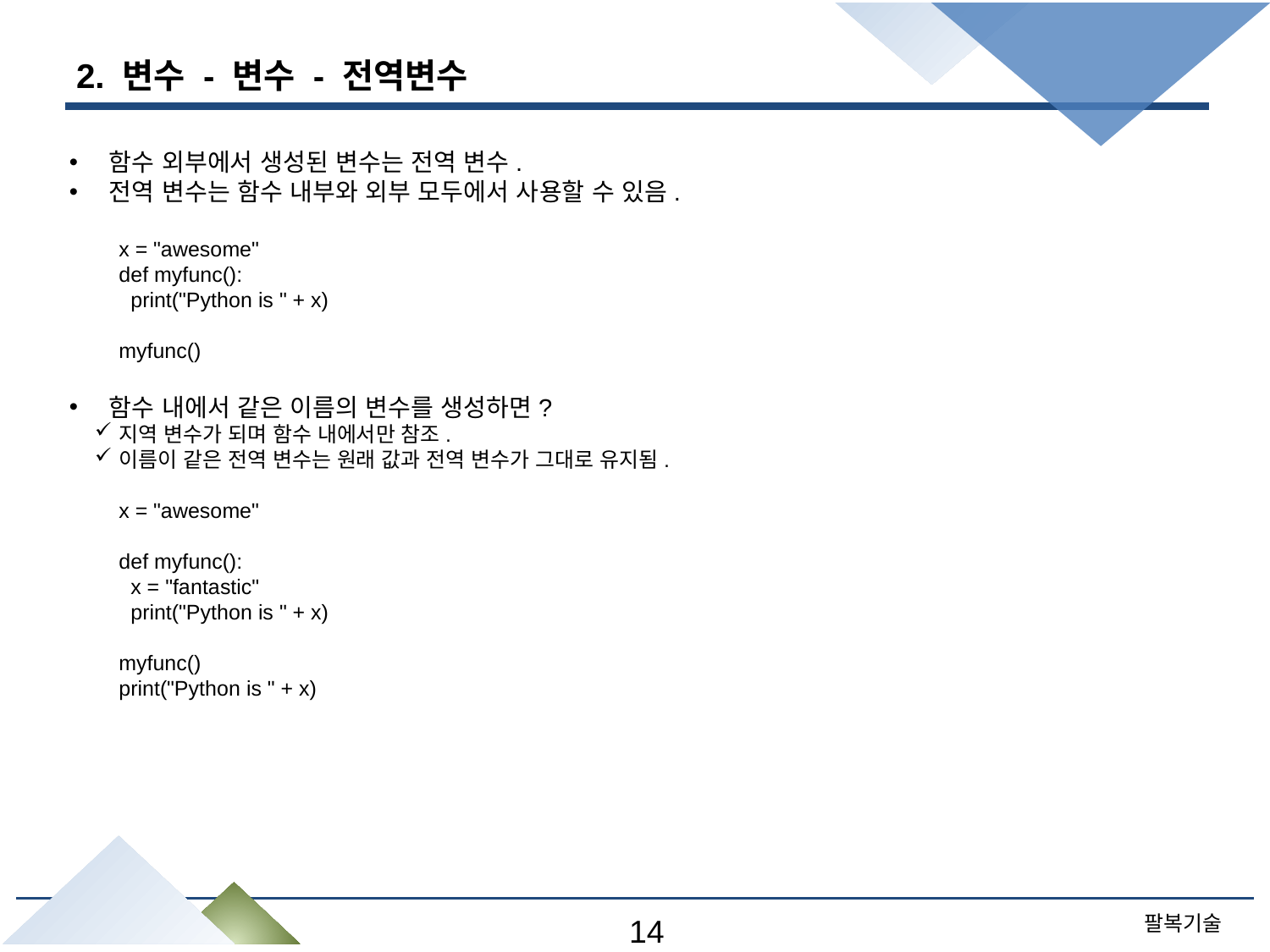

# 2. 변수 - 변수 - 전역변수
함수 외부에서 생성된 변수는 전역 변수.
전역 변수는 함수 내부와 외부 모두에서 사용할 수 있음.

x = "awesome"
def myfunc():
  print("Python is " + x)

myfunc()

함수 내에서 같은 이름의 변수를 생성하면?
지역 변수가 되며 함수 내에서만 참조.
이름이 같은 전역 변수는 원래 값과 전역 변수가 그대로 유지됨.

x = "awesome"

def myfunc():
  x = "fantastic"
  print("Python is " + x)

myfunc()
print("Python is " + x)
14